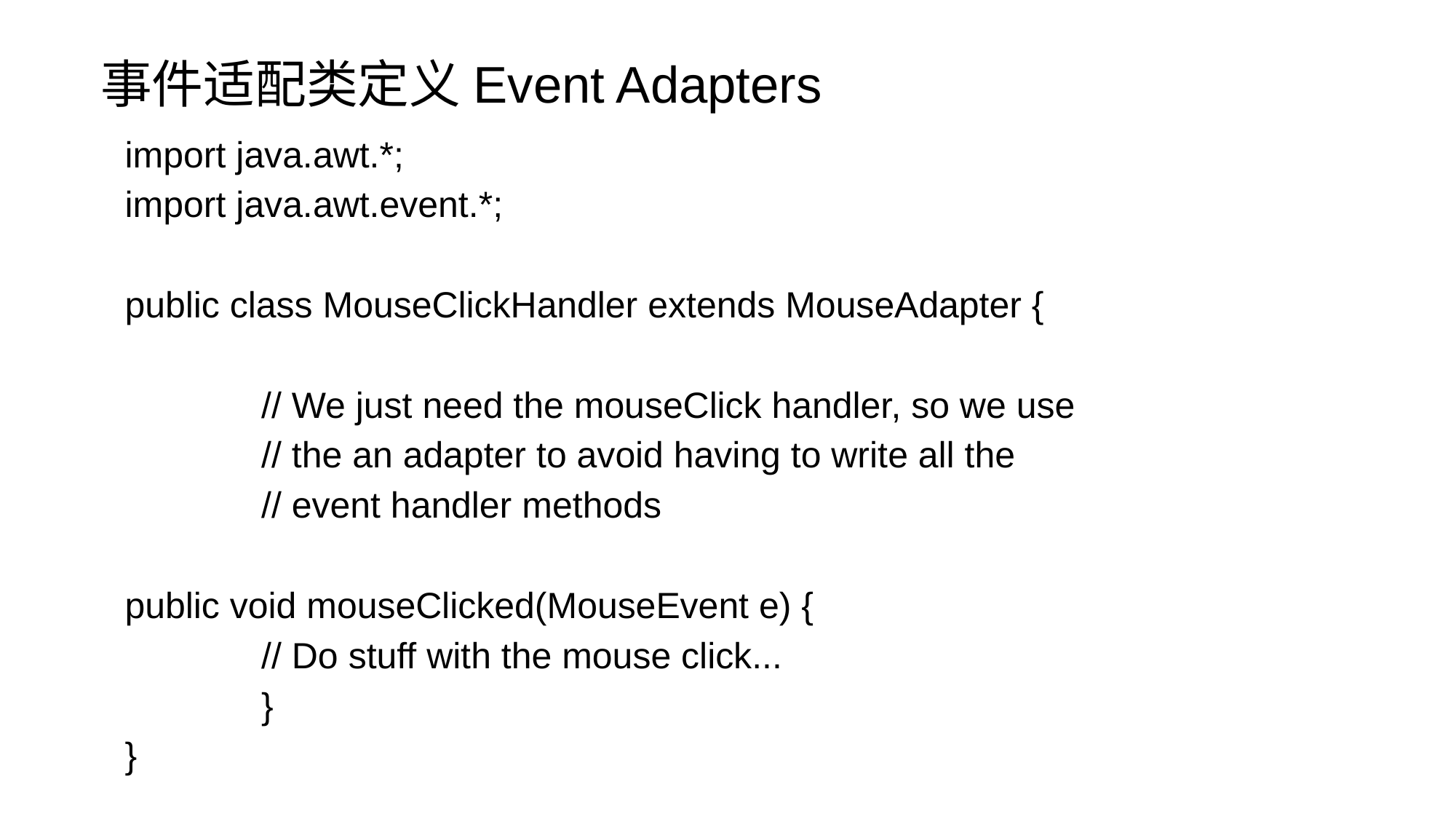

# 事件适配类定义Event Adapters
import java.awt.*;
import java.awt.event.*;

public class MouseClickHandler extends MouseAdapter {

 		// We just need the mouseClick handler, so we use
 		// the an adapter to avoid having to write all the
 		// event handler methods

public void mouseClicked(MouseEvent e) {
 		// Do stuff with the mouse click...
 		}
}